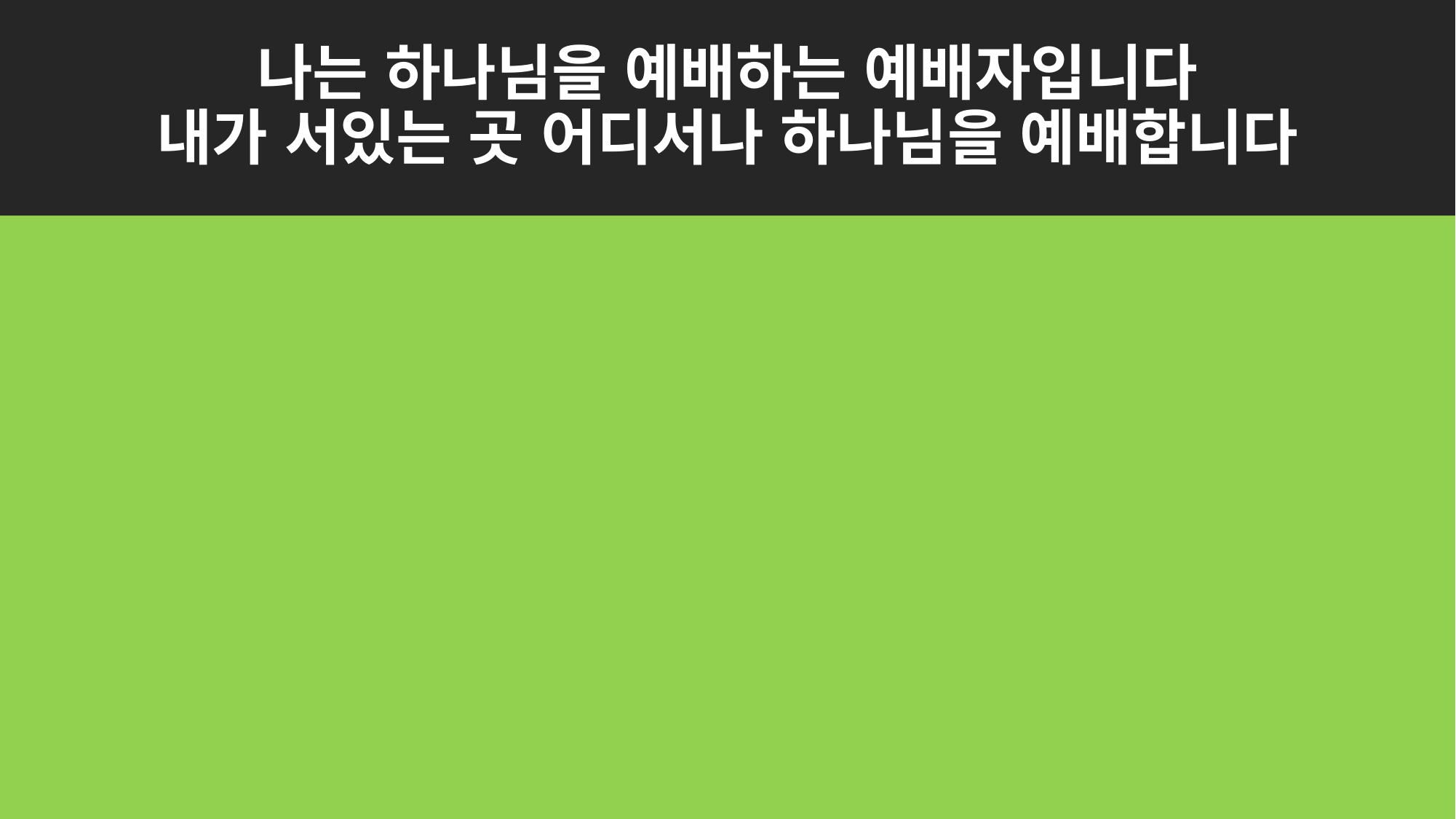

# 나는 하나님을 예배하는 예배자입니다 내가 서있는 곳 어디서나 하나님을 예배합니다